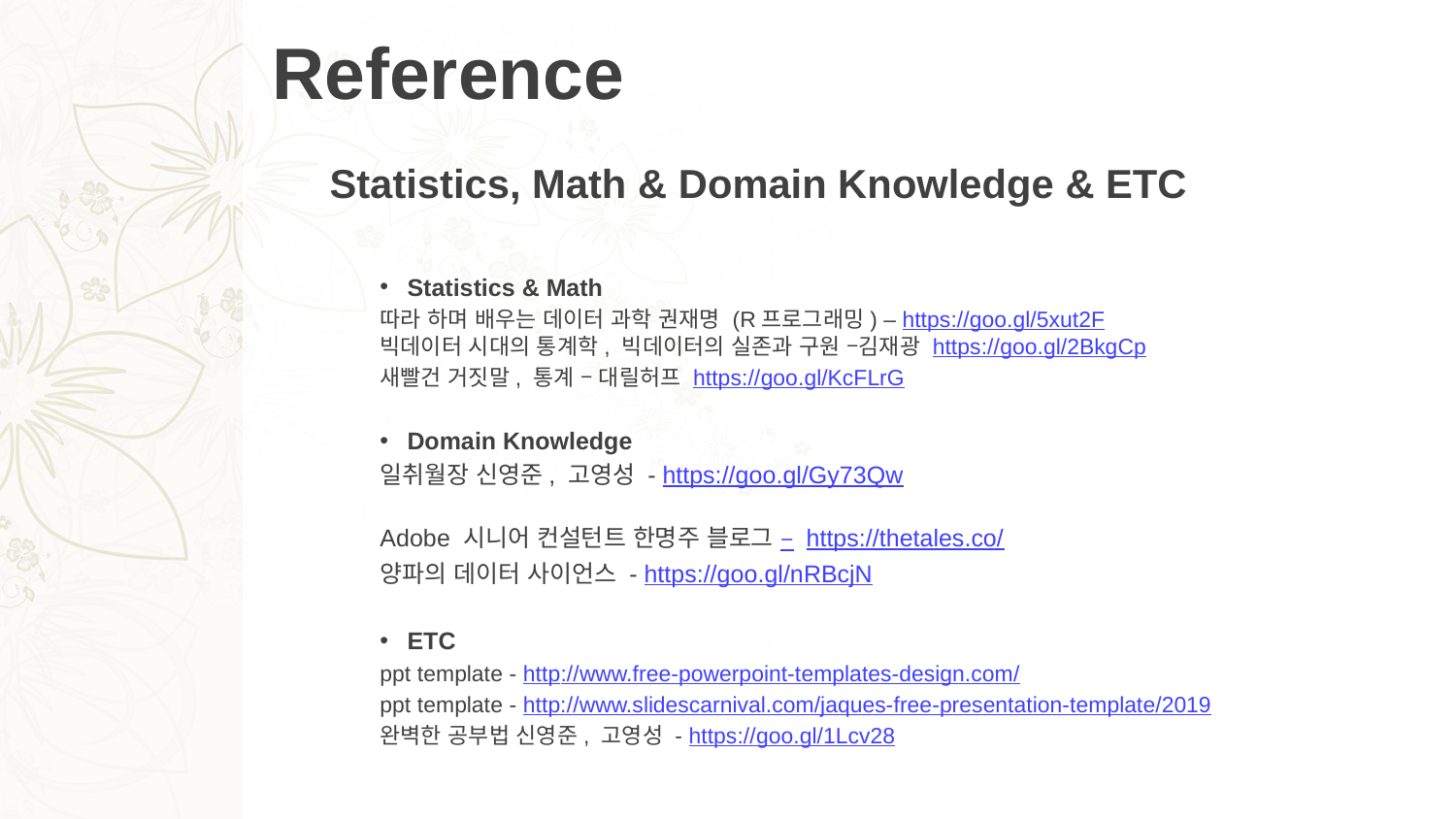

# Reference
Statistics, Math & Domain Knowledge & ETC
Statistics & Math
따라 하며 배우는 데이터 과학 권재명 (R프로그래밍) – https://goo.gl/5xut2F
빅데이터 시대의 통계학, 빅데이터의 실존과 구원 –김재광 https://goo.gl/2BkgCp
새빨건 거짓말, 통계 – 대릴허프 https://goo.gl/KcFLrG

Domain Knowledge
일취월장 신영준, 고영성 - https://goo.gl/Gy73Qw
Adobe 시니어 컨설턴트 한명주 블로그 – https://thetales.co/
양파의 데이터 사이언스 - https://goo.gl/nRBcjN

ETC
ppt template - http://www.free-powerpoint-templates-design.com/
ppt template - http://www.slidescarnival.com/jaques-free-presentation-template/2019
완벽한 공부법 신영준, 고영성 - https://goo.gl/1Lcv28